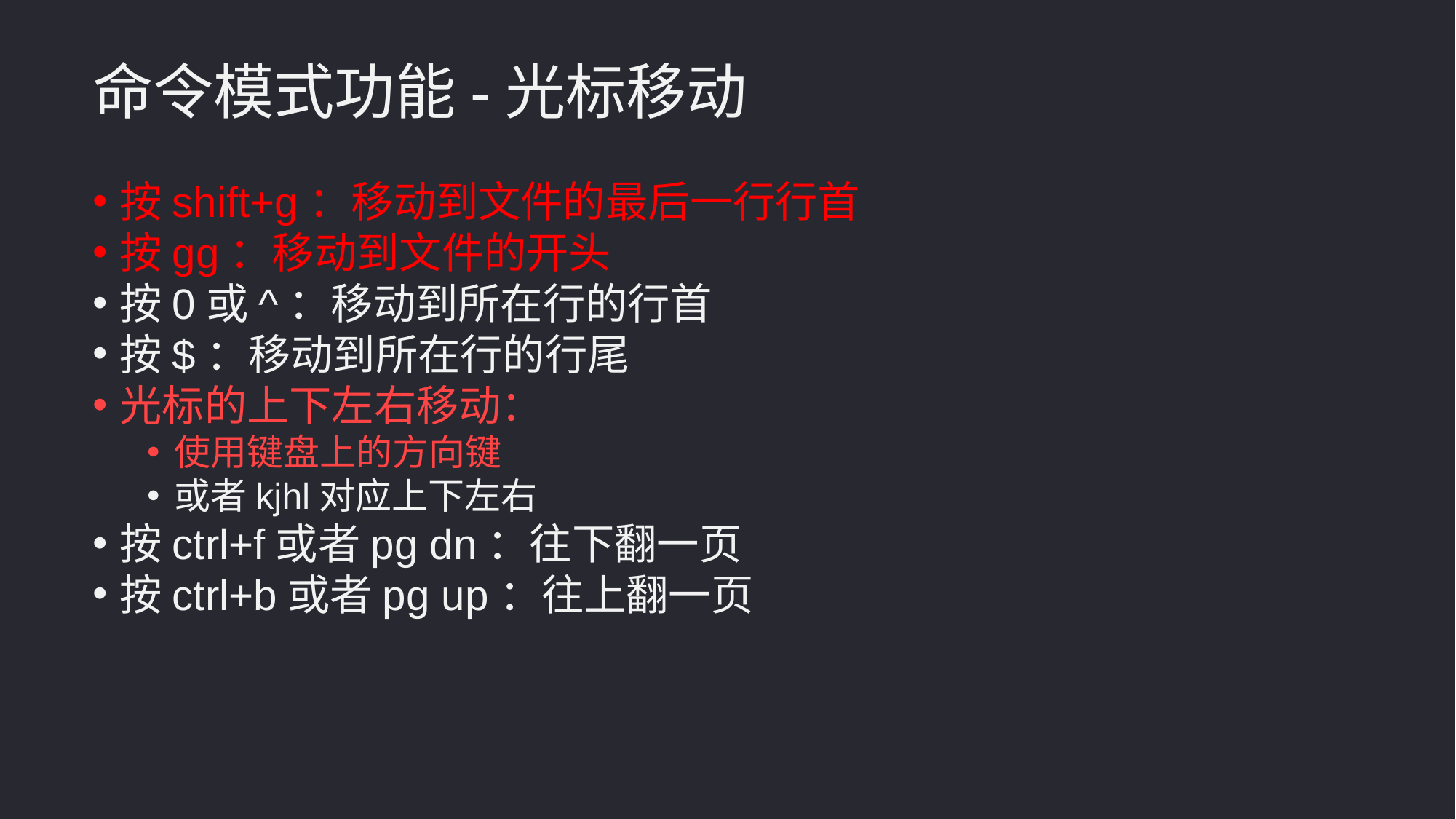

命令模式功能-光标移动
按shift+g：移动到文件的最后一行行首
按gg：移动到文件的开头
按0或^：移动到所在行的行首
按$：移动到所在行的行尾
光标的上下左右移动：
使用键盘上的方向键
或者kjhl对应上下左右
按ctrl+f或者pg dn：往下翻一页
按ctrl+b或者pg up：往上翻一页